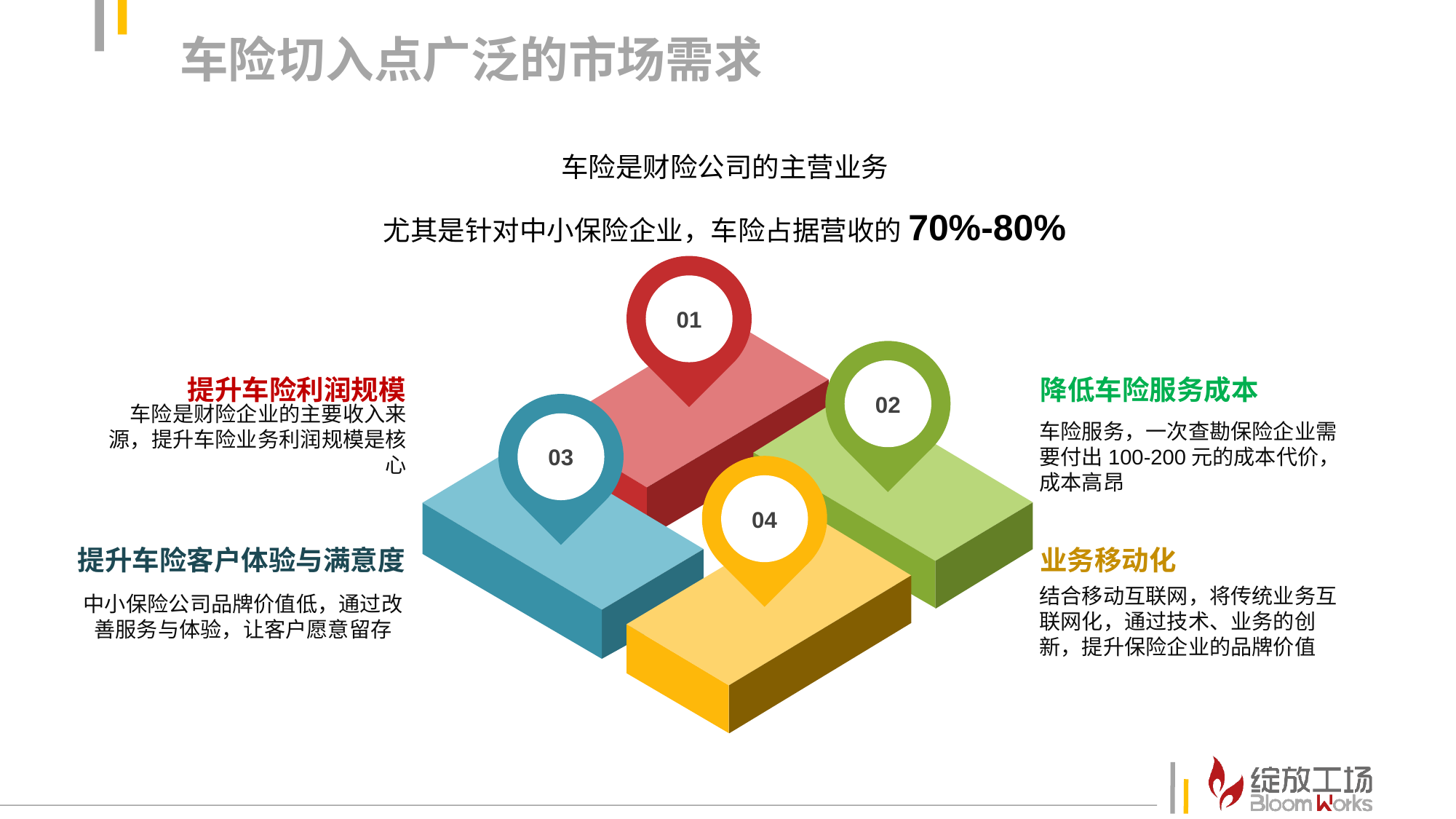

车险切入点广泛的市场需求
车险是财险公司的主营业务
尤其是针对中小保险企业，车险占据营收的70%-80%

01

02
提升车险利润规模
车险是财险企业的主要收入来源，提升车险业务利润规模是核心
降低车险服务成本
车险服务，一次查勘保险企业需要付出100-200元的成本代价，成本高昂

03

04

业务移动化
结合移动互联网，将传统业务互联网化，通过技术、业务的创新，提升保险企业的品牌价值
提升车险客户体验与满意度
中小保险公司品牌价值低，通过改善服务与体验，让客户愿意留存